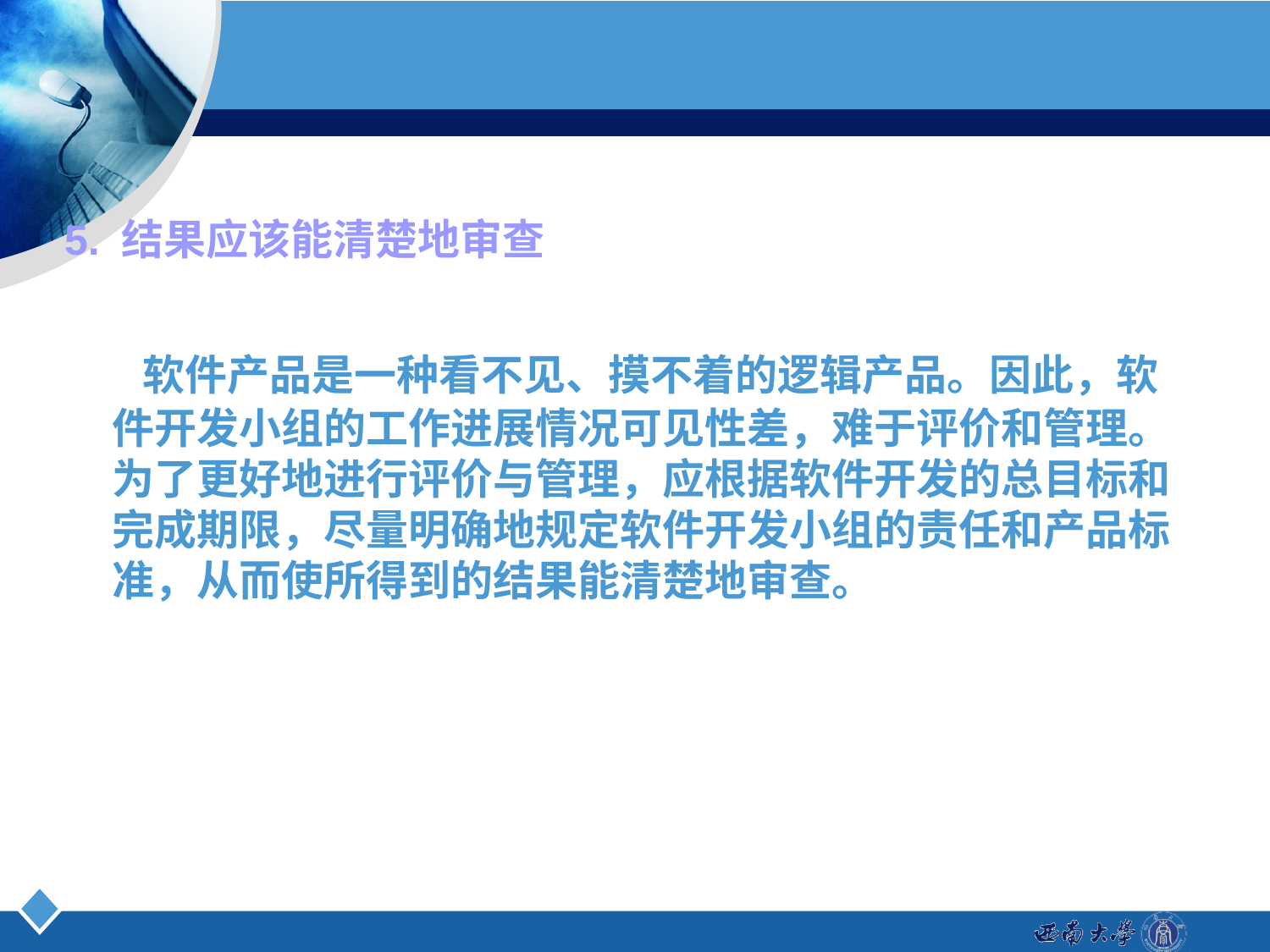

5. 结果应该能清楚地审查

     软件产品是一种看不见、摸不着的逻辑产品。因此，软件开发小组的工作进展情况可见性差，难于评价和管理。为了更好地进行评价与管理，应根据软件开发的总目标和完成期限，尽量明确地规定软件开发小组的责任和产品标准，从而使所得到的结果能清楚地审查。